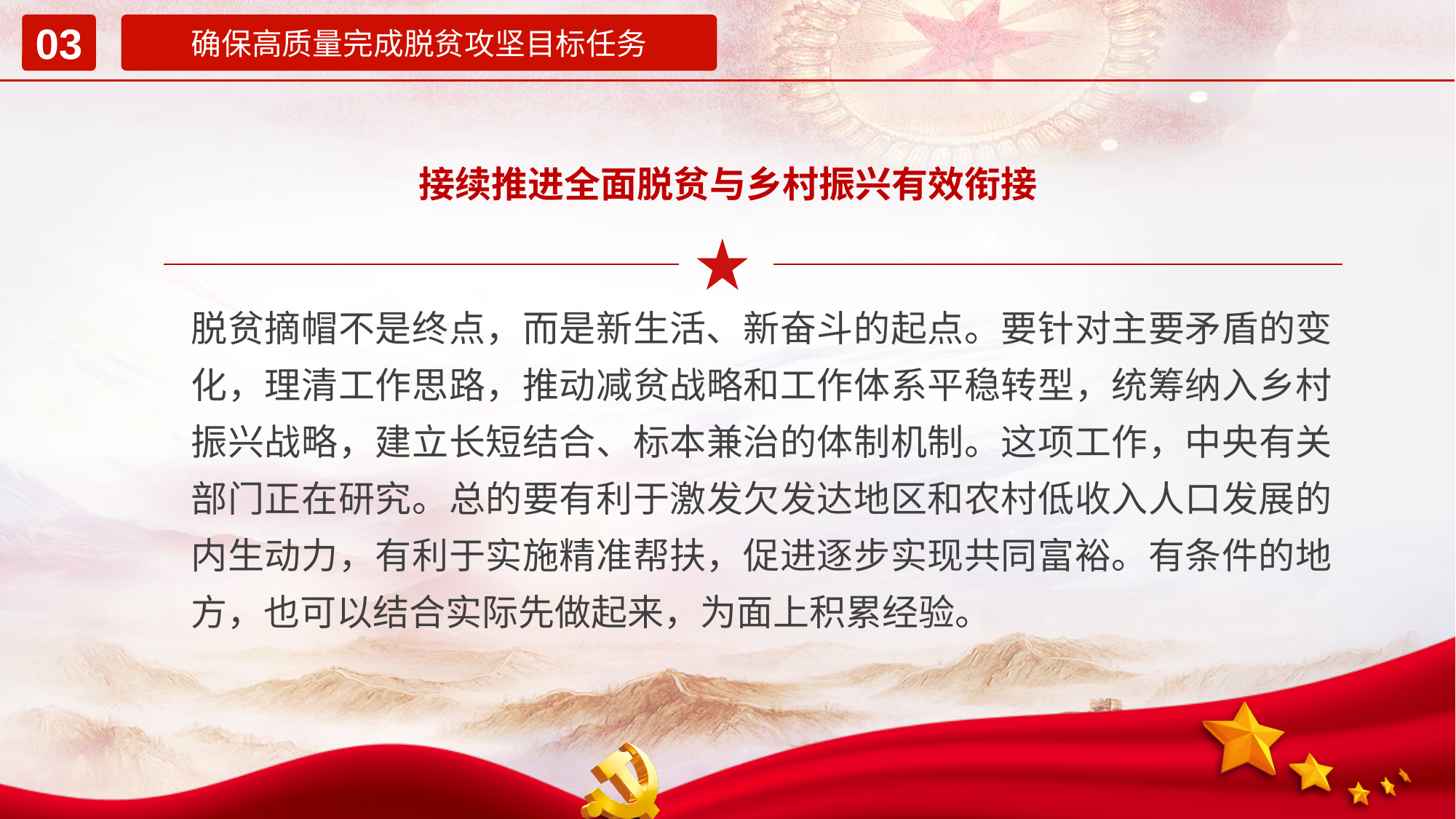

03
确保高质量完成脱贫攻坚目标任务
    接续推进全面脱贫与乡村振兴有效衔接

脱贫摘帽不是终点，而是新生活、新奋斗的起点。要针对主要矛盾的变化，理清工作思路，推动减贫战略和工作体系平稳转型，统筹纳入乡村振兴战略，建立长短结合、标本兼治的体制机制。这项工作，中央有关部门正在研究。总的要有利于激发欠发达地区和农村低收入人口发展的内生动力，有利于实施精准帮扶，促进逐步实现共同富裕。有条件的地方，也可以结合实际先做起来，为面上积累经验。